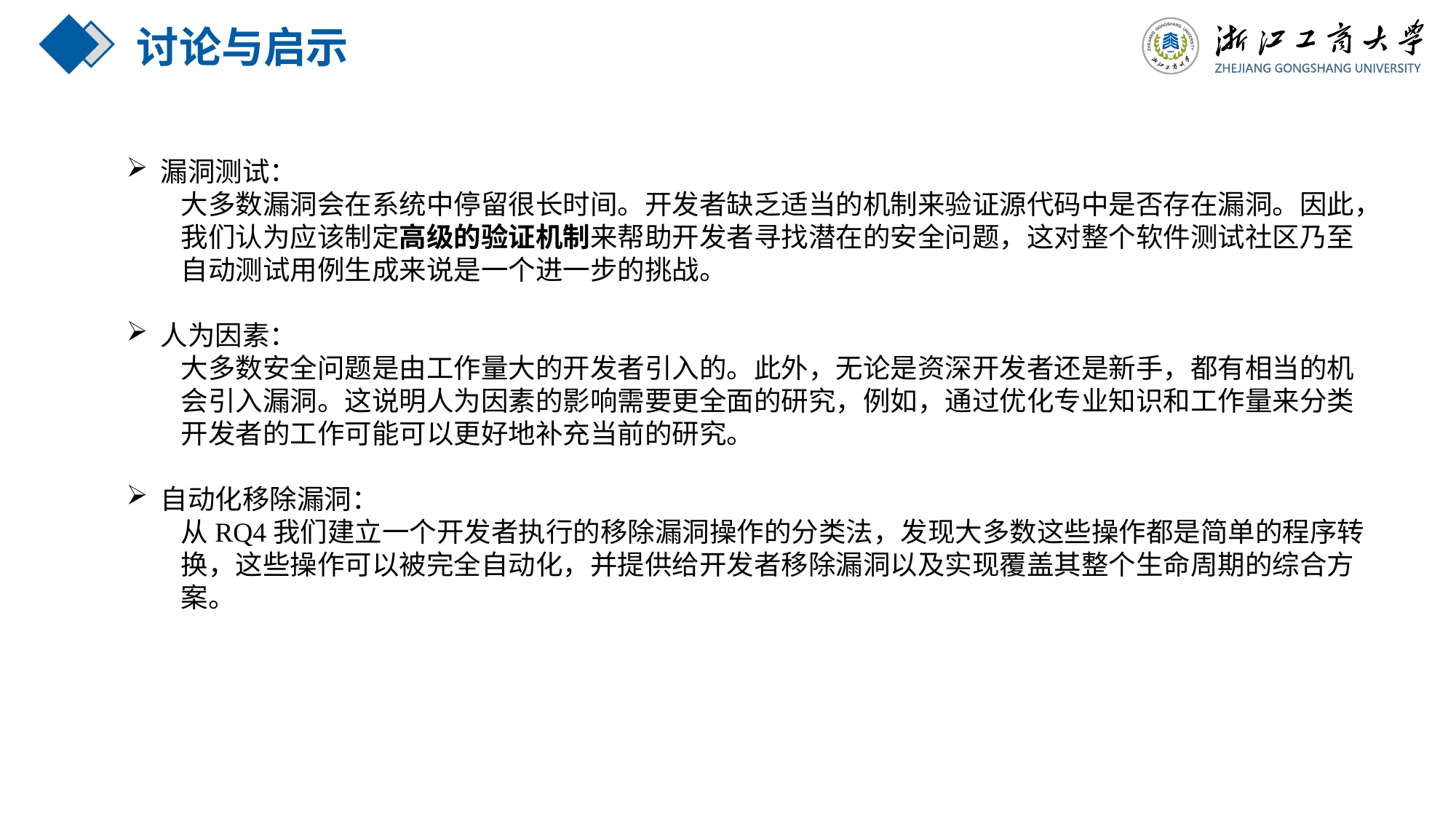

讨论与启示

漏洞测试：
大多数漏洞会在系统中停留很长时间。开发者缺乏适当的机制来验证源代码中是否存在漏洞。因此，我们认为应该制定高级的验证机制来帮助开发者寻找潜在的安全问题，这对整个软件测试社区乃至自动测试用例生成来说是一个进一步的挑战。

人为因素：
大多数安全问题是由工作量大的开发者引入的。此外，无论是资深开发者还是新手，都有相当的机会引入漏洞。这说明人为因素的影响需要更全面的研究，例如，通过优化专业知识和工作量来分类开发者的工作可能可以更好地补充当前的研究。

自动化移除漏洞：
从RQ4我们建立一个开发者执行的移除漏洞操作的分类法，发现大多数这些操作都是简单的程序转换，这些操作可以被完全自动化，并提供给开发者移除漏洞以及实现覆盖其整个生命周期的综合方案。
22